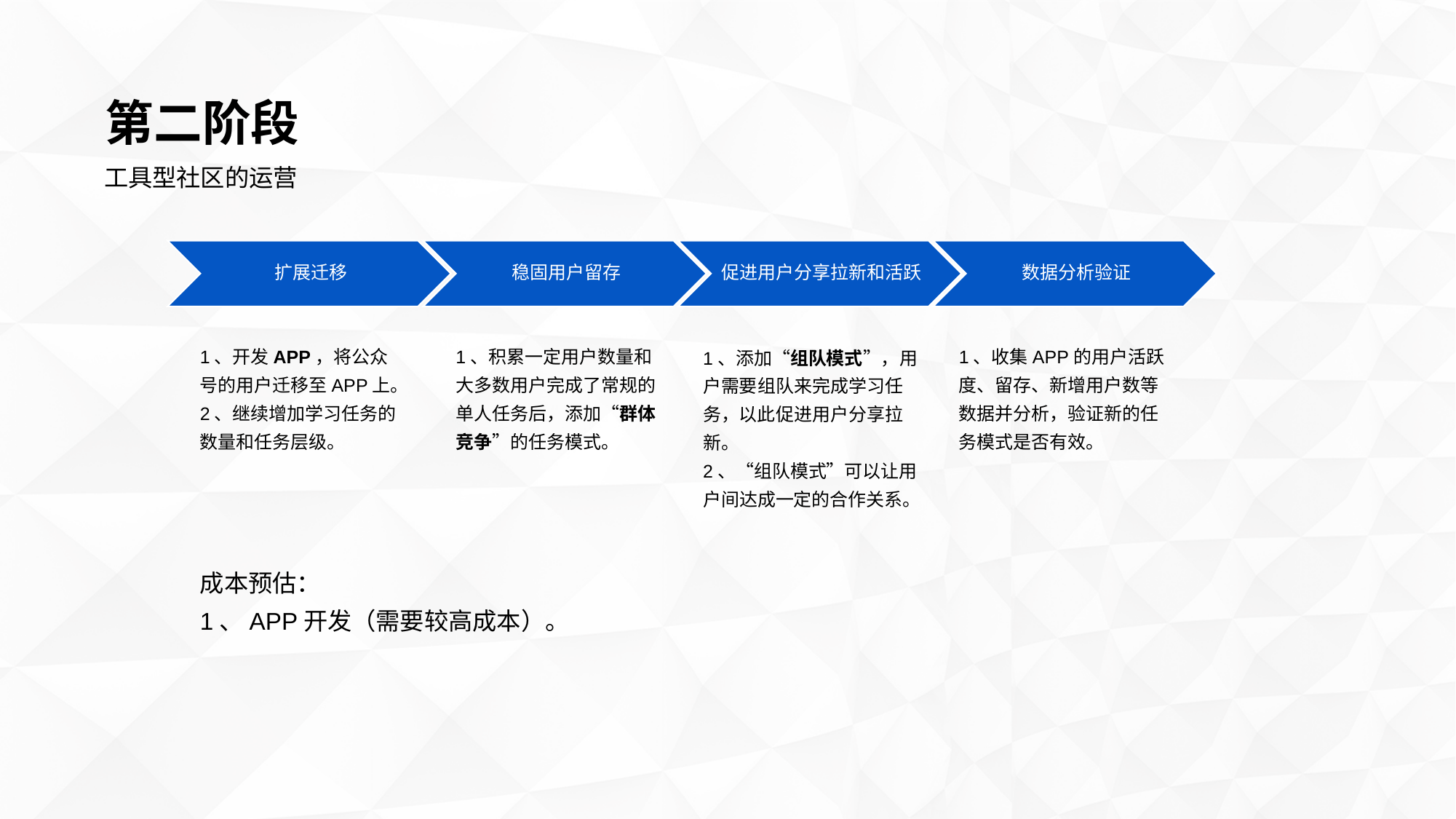

第二阶段
工具型社区的运营
扩展迁移
稳固用户留存
促进用户分享拉新和活跃
数据分析验证
1、开发APP，将公众号的用户迁移至APP上。
2、继续增加学习任务的数量和任务层级。
1、积累一定用户数量和大多数用户完成了常规的单人任务后，添加“群体竞争”的任务模式。
1、收集APP的用户活跃度、留存、新增用户数等数据并分析，验证新的任务模式是否有效。
1、添加“组队模式”，用户需要组队来完成学习任务，以此促进用户分享拉新。
2、“组队模式”可以让用户间达成一定的合作关系。
成本预估：
1、APP开发（需要较高成本）。